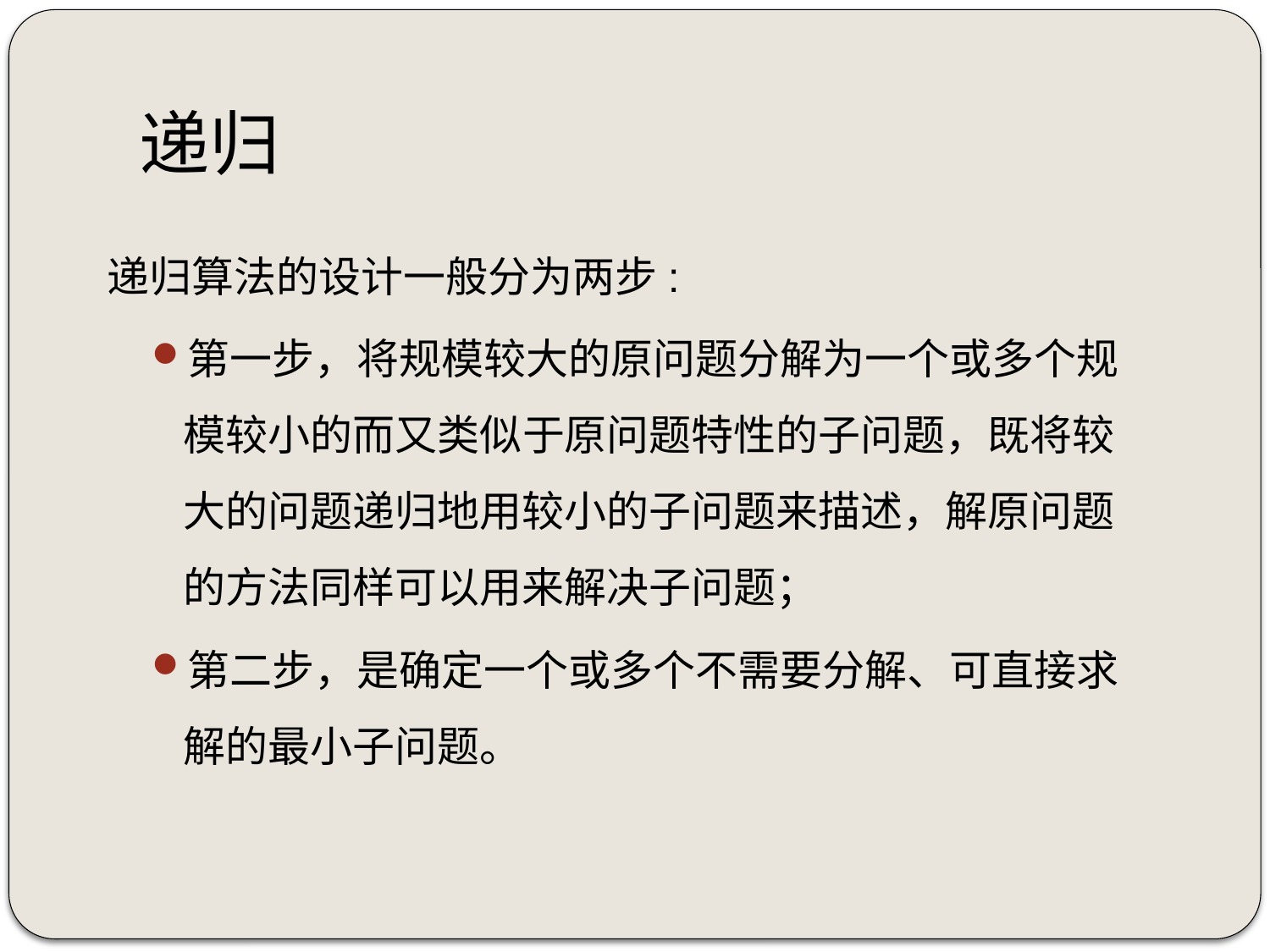

# 递归
递归算法的设计一般分为两步:
第一步，将规模较大的原问题分解为一个或多个规模较小的而又类似于原问题特性的子问题，既将较大的问题递归地用较小的子问题来描述，解原问题的方法同样可以用来解决子问题；
第二步，是确定一个或多个不需要分解、可直接求解的最小子问题。